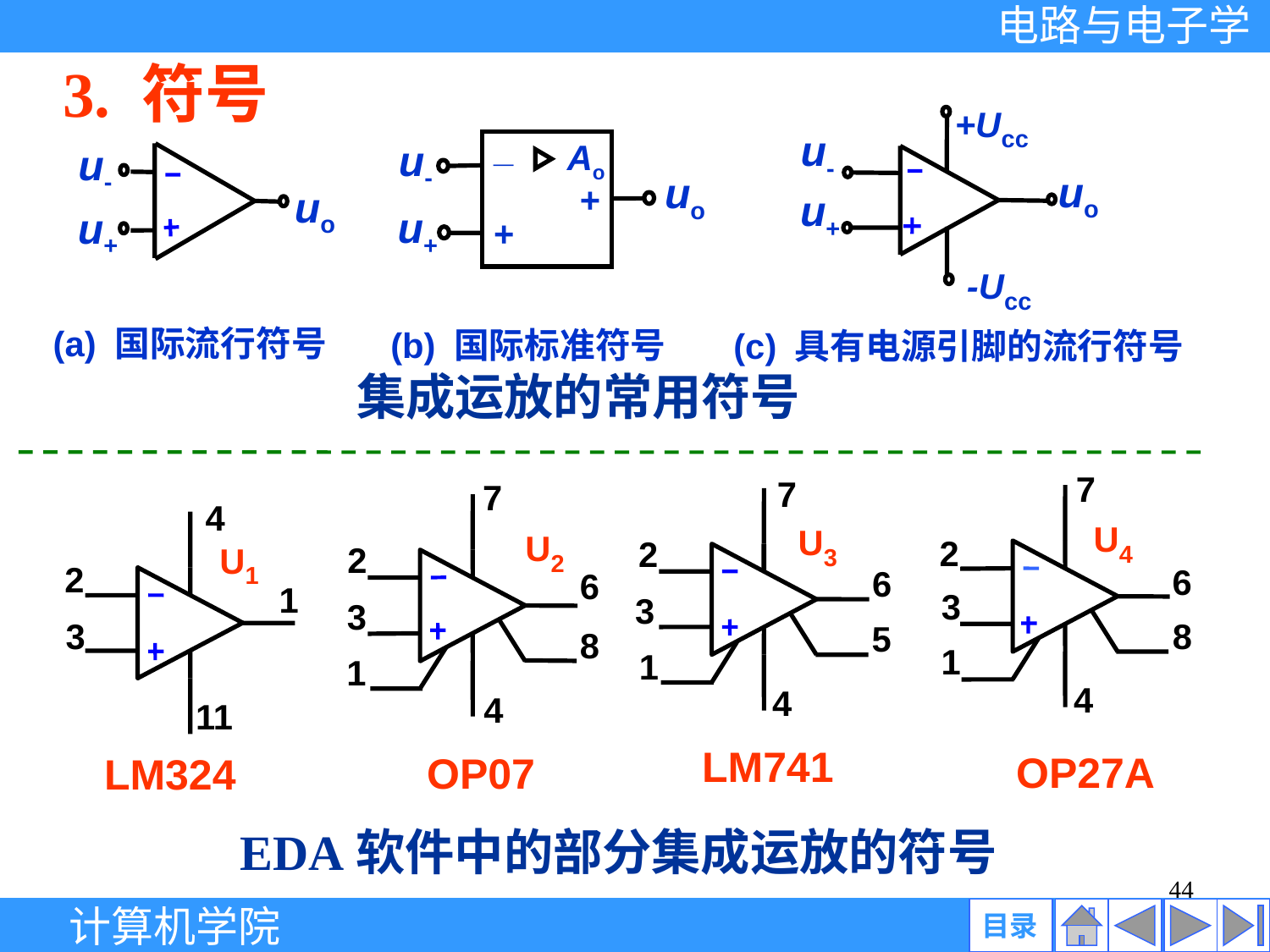

3. 符号
+Ucc

u-

uo

u+

-Ucc

_

u-
Ao

uo
+

u+
+

u-

uo

u+

(a) 国际流行符号
(b) 国际标准符号
(c) 具有电源引脚的流行符号
集成运放的常用符号

7
7
7

4
U4

U3
U2
U1
2
2
2

2
6
6
6

1
3
3

3

3
8

5

8

1

1

1

4

4

4

11
LM741
OP27A
OP07
LM324
EDA软件中的部分集成运放的符号